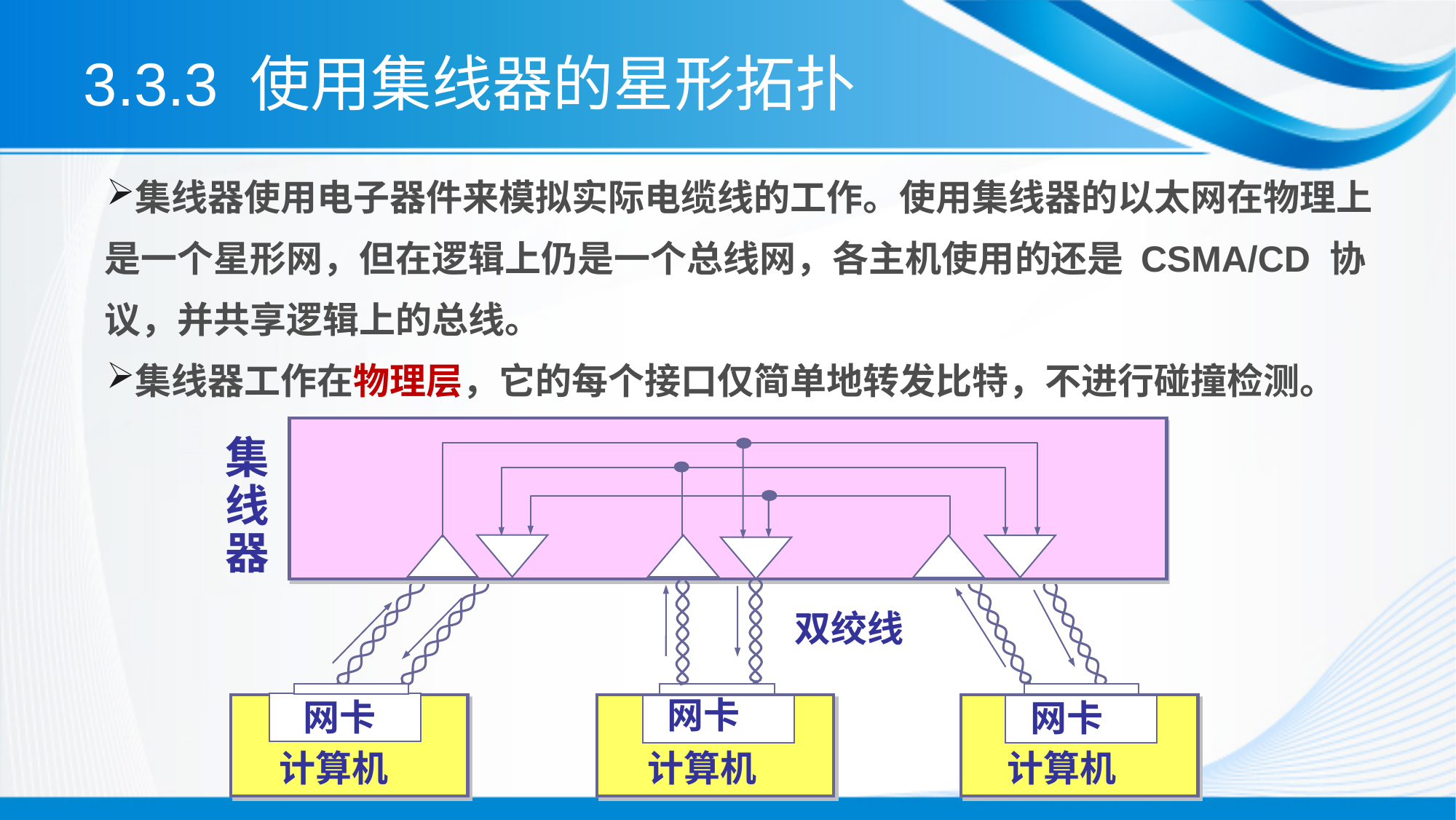

# 3.3.3 使用集线器的星形拓扑
集线器使用电子器件来模拟实际电缆线的工作。使用集线器的以太网在物理上是一个星形网，但在逻辑上仍是一个总线网，各主机使用的还是 CSMA/CD 协议，并共享逻辑上的总线。
集线器工作在物理层，它的每个接口仅简单地转发比特，不进行碰撞检测。

集
线
器

双绞线

网卡
网卡
网卡

计算机
计算机
计算机